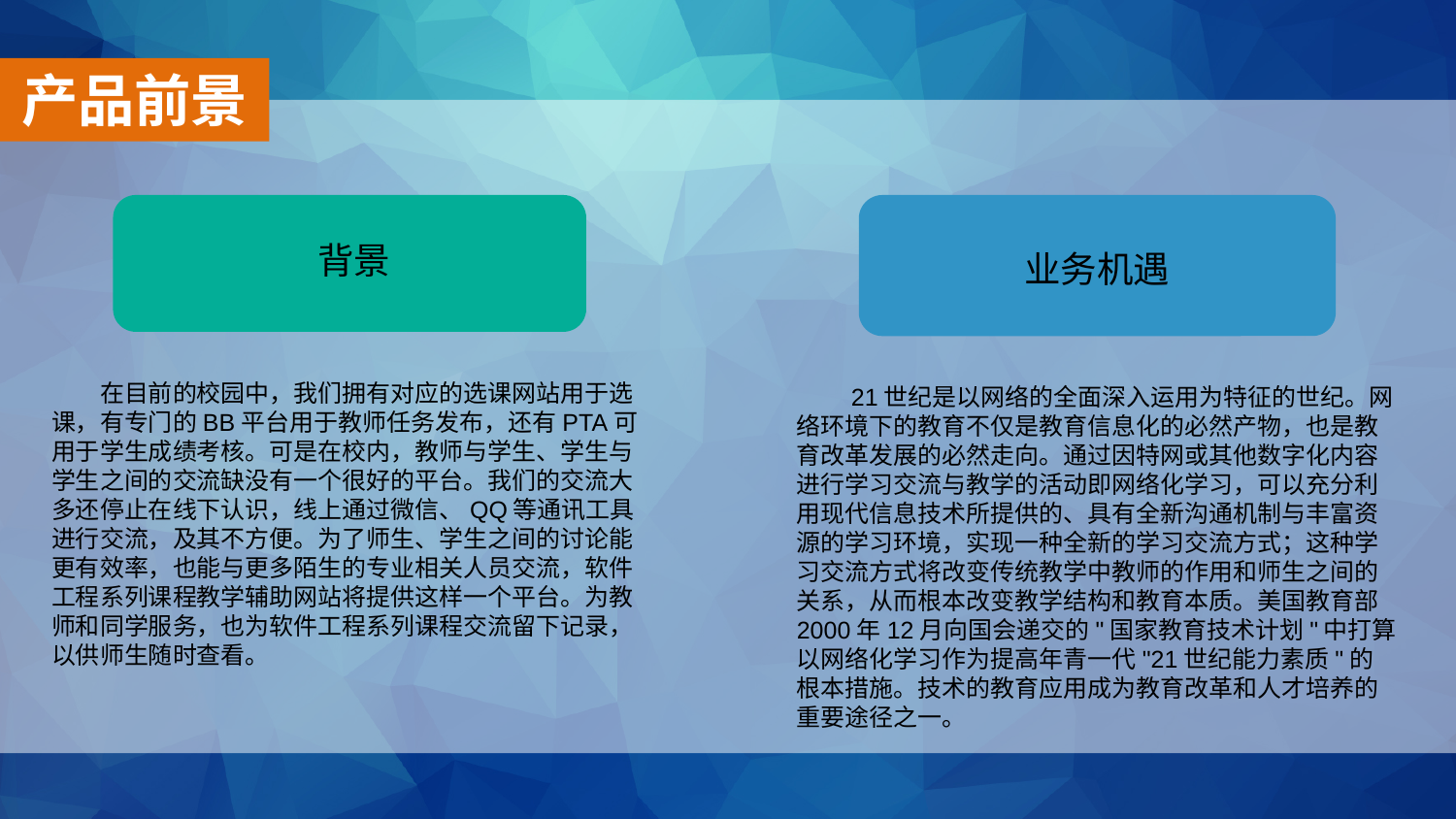

产品前景

背景
　　在目前的校园中，我们拥有对应的选课网站用于选课，有专门的BB平台用于教师任务发布，还有PTA可用于学生成绩考核。可是在校内，教师与学生、学生与学生之间的交流缺没有一个很好的平台。我们的交流大多还停止在线下认识，线上通过微信、QQ等通讯工具进行交流，及其不方便。为了师生、学生之间的讨论能更有效率，也能与更多陌生的专业相关人员交流，软件工程系列课程教学辅助网站将提供这样一个平台。为教师和同学服务，也为软件工程系列课程交流留下记录，以供师生随时查看。

业务机遇
　　21世纪是以网络的全面深入运用为特征的世纪。网络环境下的教育不仅是教育信息化的必然产物，也是教育改革发展的必然走向。通过因特网或其他数字化内容进行学习交流与教学的活动即网络化学习，可以充分利用现代信息技术所提供的、具有全新沟通机制与丰富资源的学习环境，实现一种全新的学习交流方式；这种学习交流方式将改变传统教学中教师的作用和师生之间的关系，从而根本改变教学结构和教育本质。美国教育部2000年12月向国会递交的"国家教育技术计划"中打算以网络化学习作为提高年青一代"21世纪能力素质"的根本措施。技术的教育应用成为教育改革和人才培养的重要途径之一。